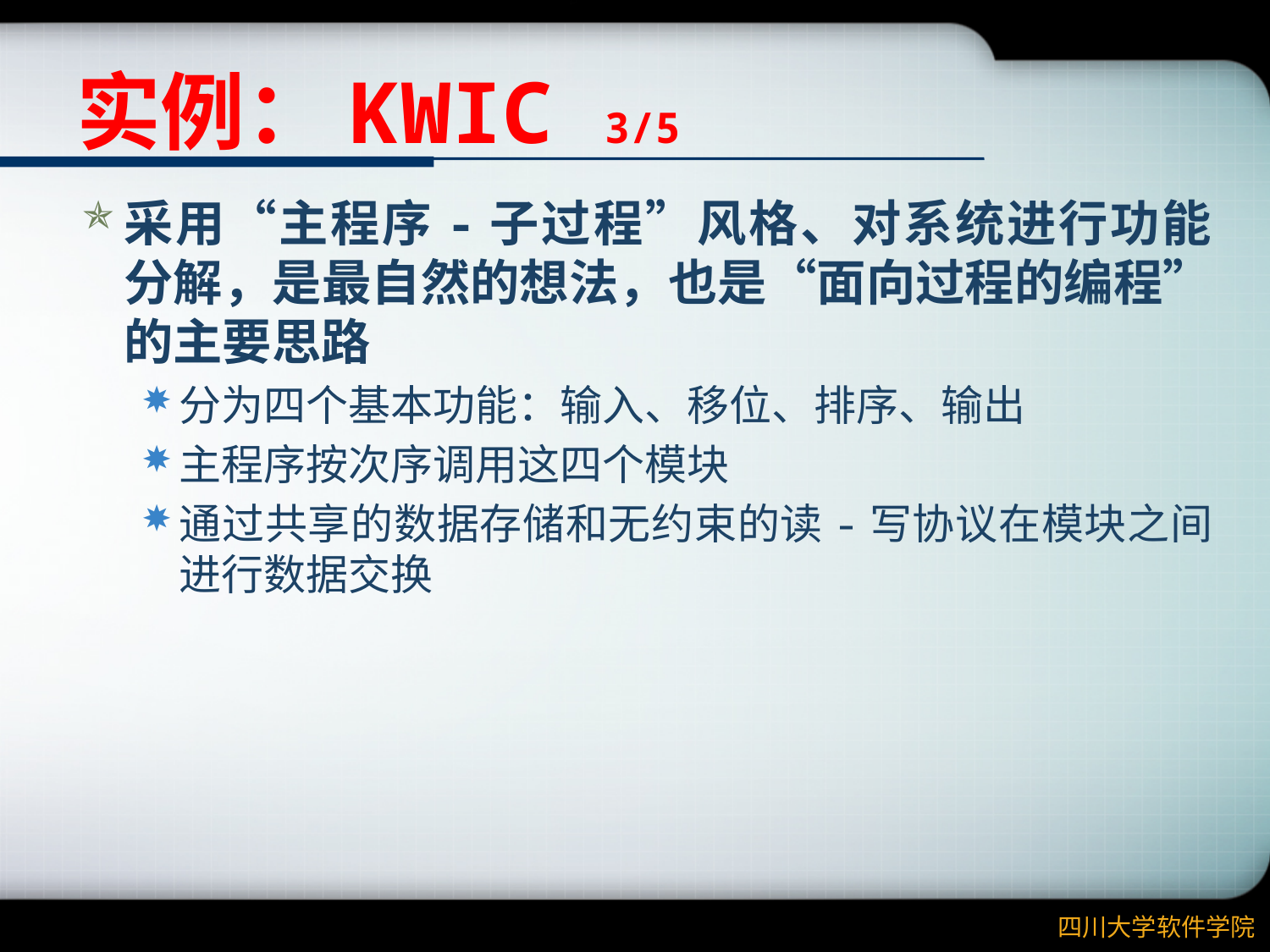

# 实例：KWIC 3/5
采用“主程序-子过程”风格、对系统进行功能分解，是最自然的想法，也是“面向过程的编程” 的主要思路
分为四个基本功能：输入、移位、排序、输出
主程序按次序调用这四个模块
通过共享的数据存储和无约束的读-写协议在模块之间进行数据交换